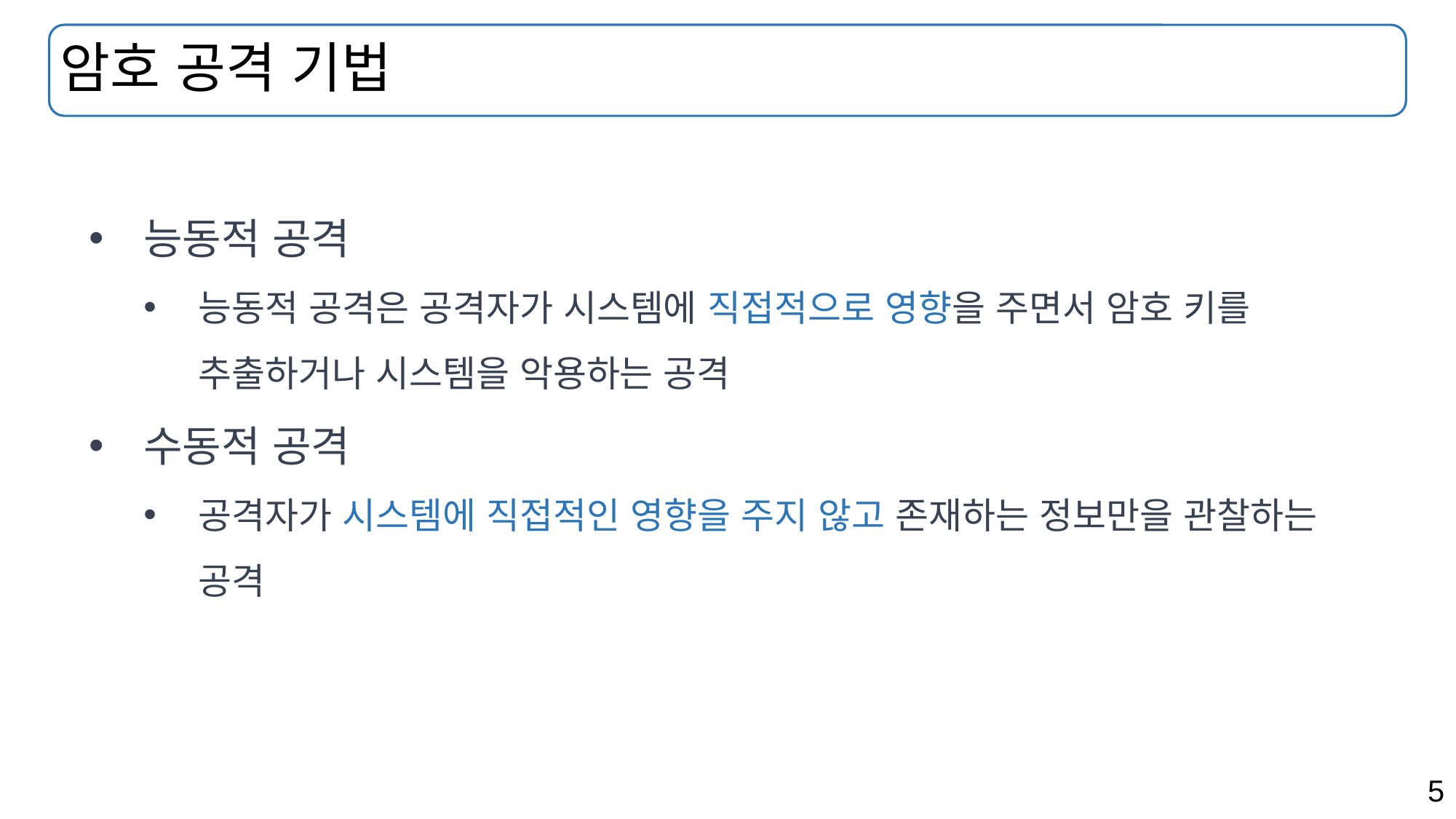

# 암호 공격 기법
능동적 공격
능동적 공격은 공격자가 시스템에 직접적으로 영향을 주면서 암호 키를 추출하거나 시스템을 악용하는 공격
수동적 공격
공격자가 시스템에 직접적인 영향을 주지 않고 존재하는 정보만을 관찰하는 공격